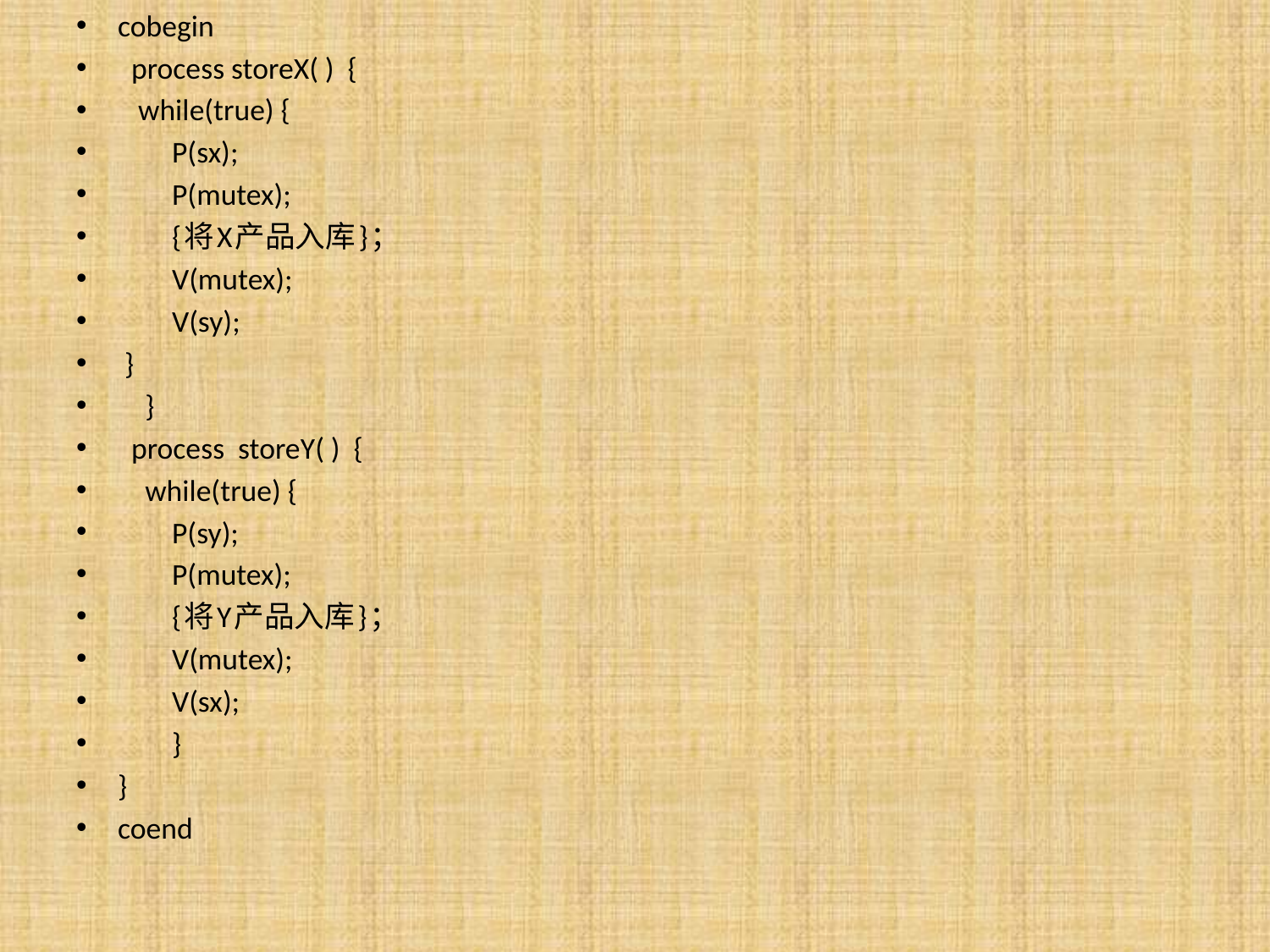

cobegin
  process storeX( )  {
   while(true) {
        P(sx);
        P(mutex);
        {将X产品入库}；
        V(mutex);
        V(sy);
 }
    }
  process  storeY( )  {
    while(true) {
        P(sy);
        P(mutex);
        {将Y产品入库}；
        V(mutex);
        V(sx);
        }
}
coend